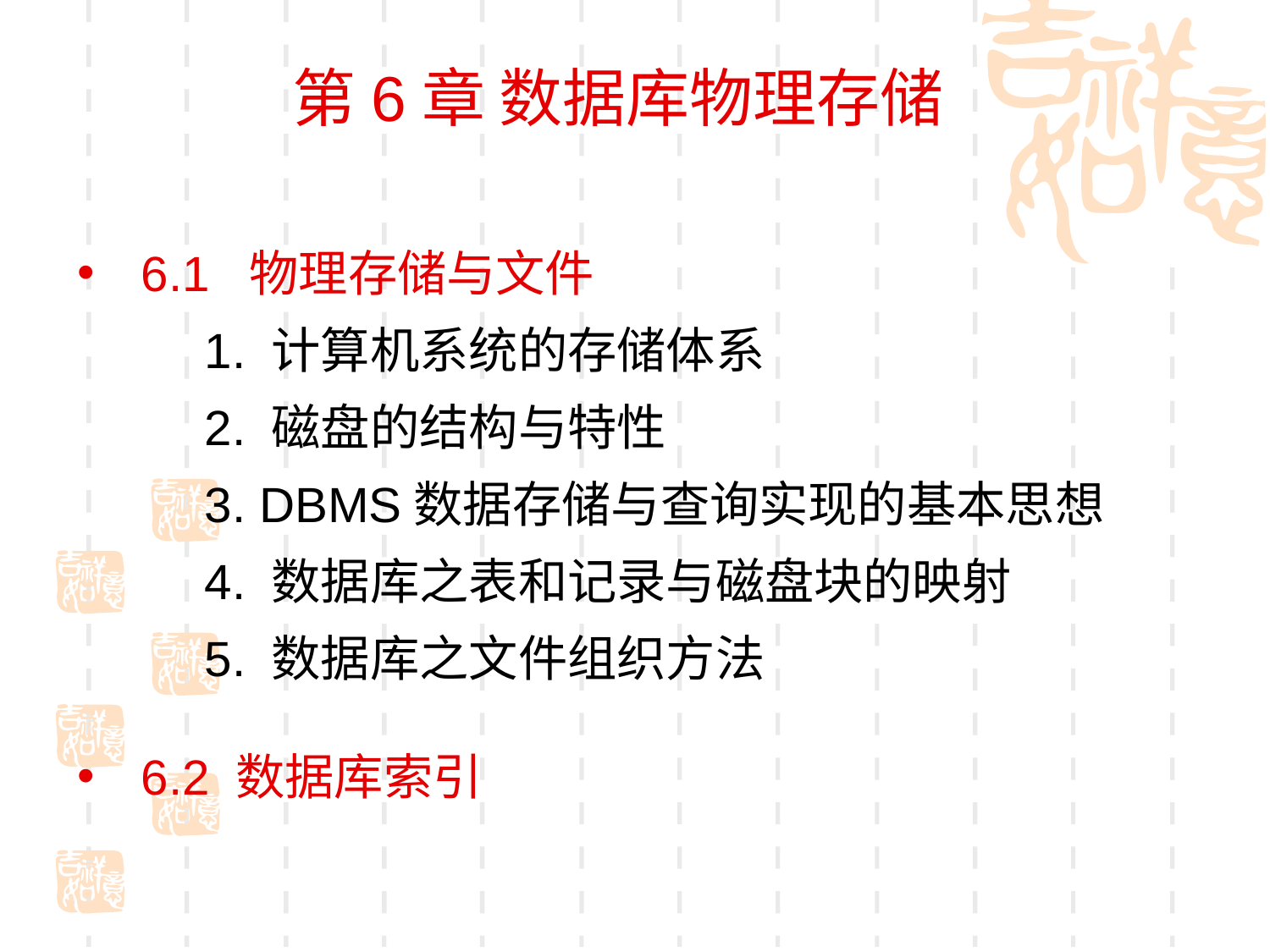

第6章 数据库物理存储
6.1  物理存储与文件
1. 计算机系统的存储体系
2. 磁盘的结构与特性
3. DBMS数据存储与查询实现的基本思想
4. 数据库之表和记录与磁盘块的映射
5. 数据库之文件组织方法

6.2 数据库索引